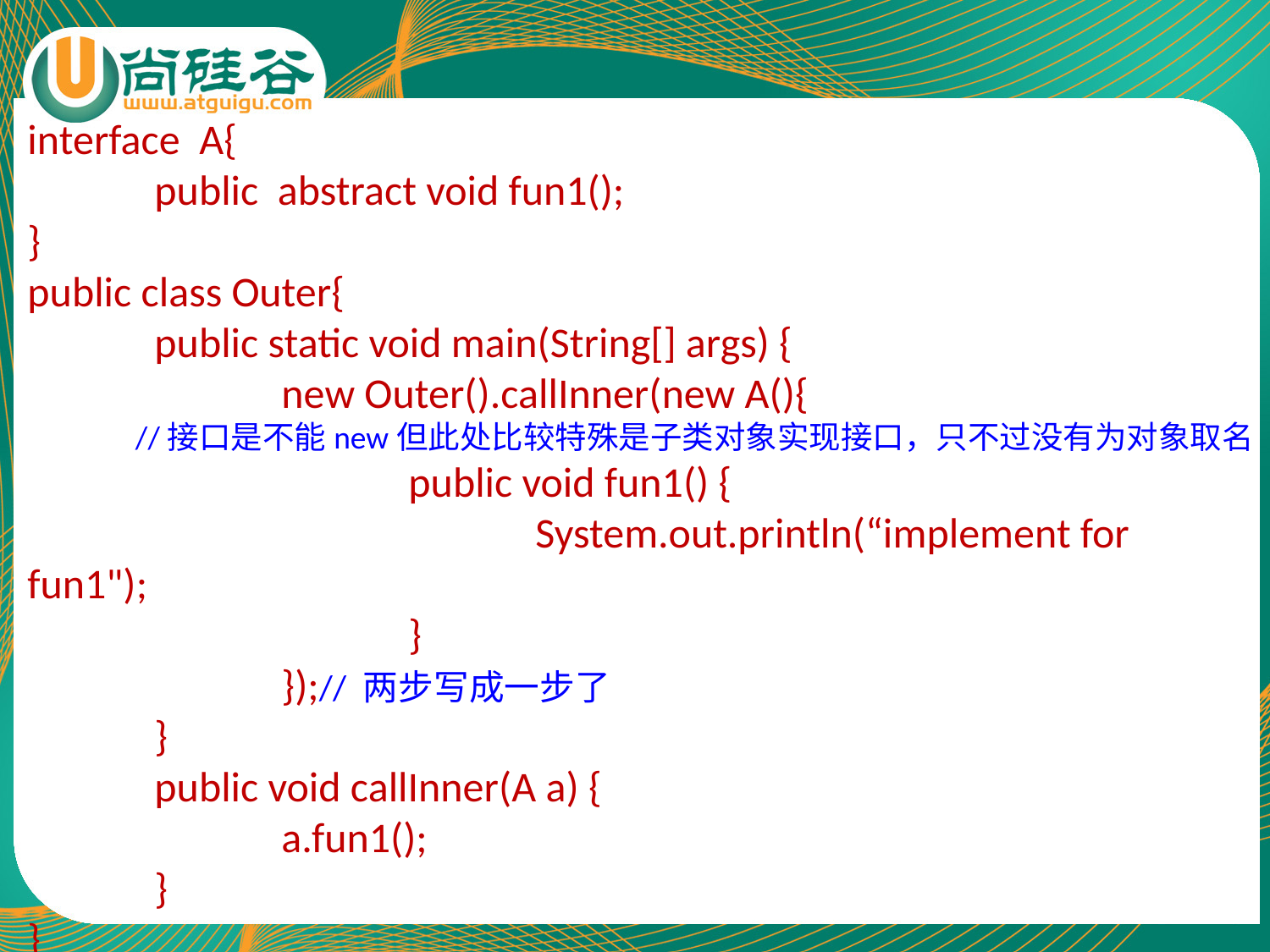

interface  A{
	public  abstract void fun1();
}
public class Outer{
	public static void main(String[] args) {
		new Outer().callInner(new A(){
               //接口是不能new但此处比较特殊是子类对象实现接口，只不过没有为对象取名
			public void fun1() {
				System.out.println(“implement for fun1");
			}
		});// 两步写成一步了
	}
	public void callInner(A a) {
		a.fun1();
	}
}